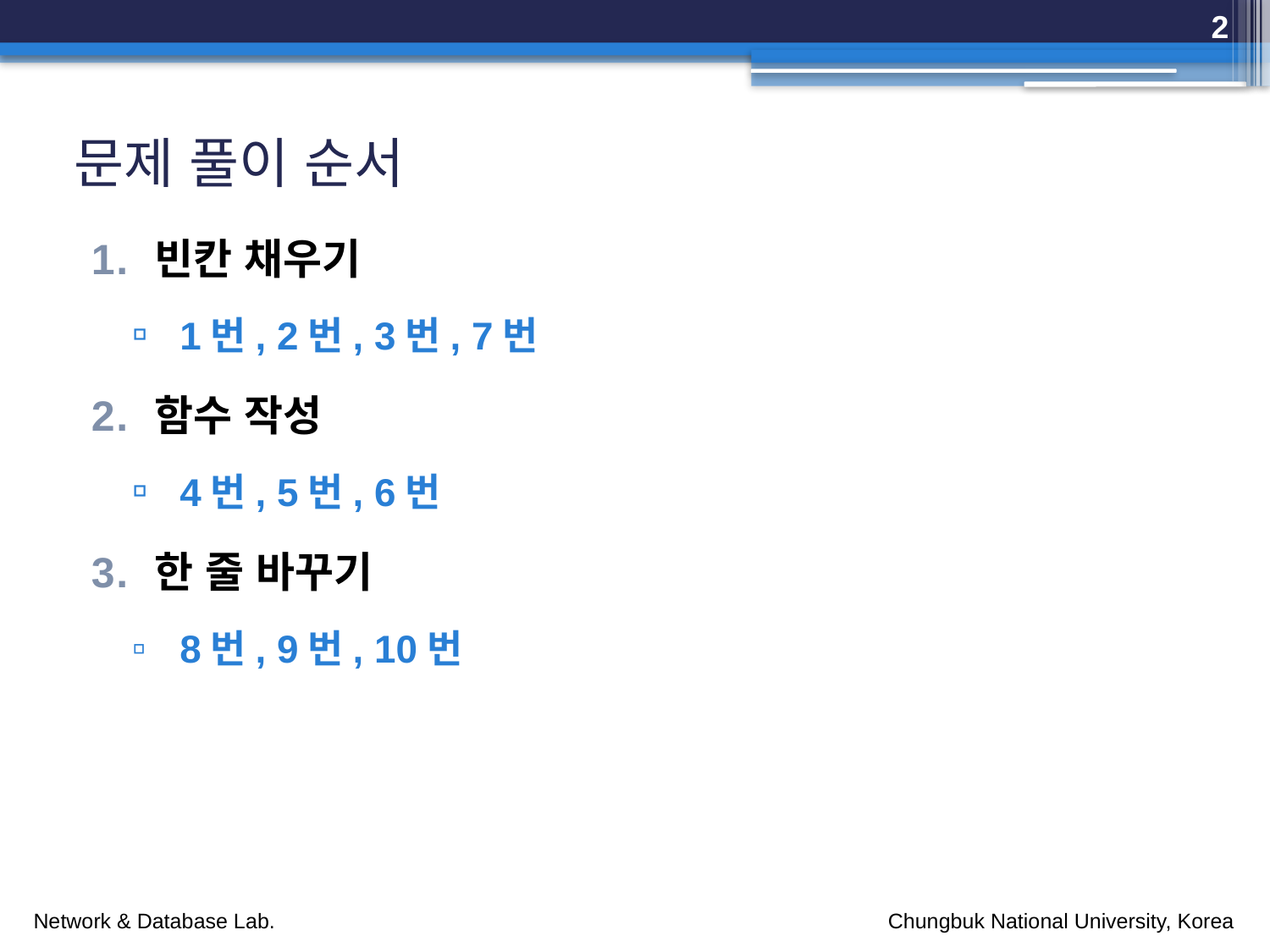

2
# 문제 풀이 순서
빈칸 채우기
1번, 2번, 3번, 7번
함수 작성
4번, 5번, 6번
한 줄 바꾸기
8번, 9번, 10번